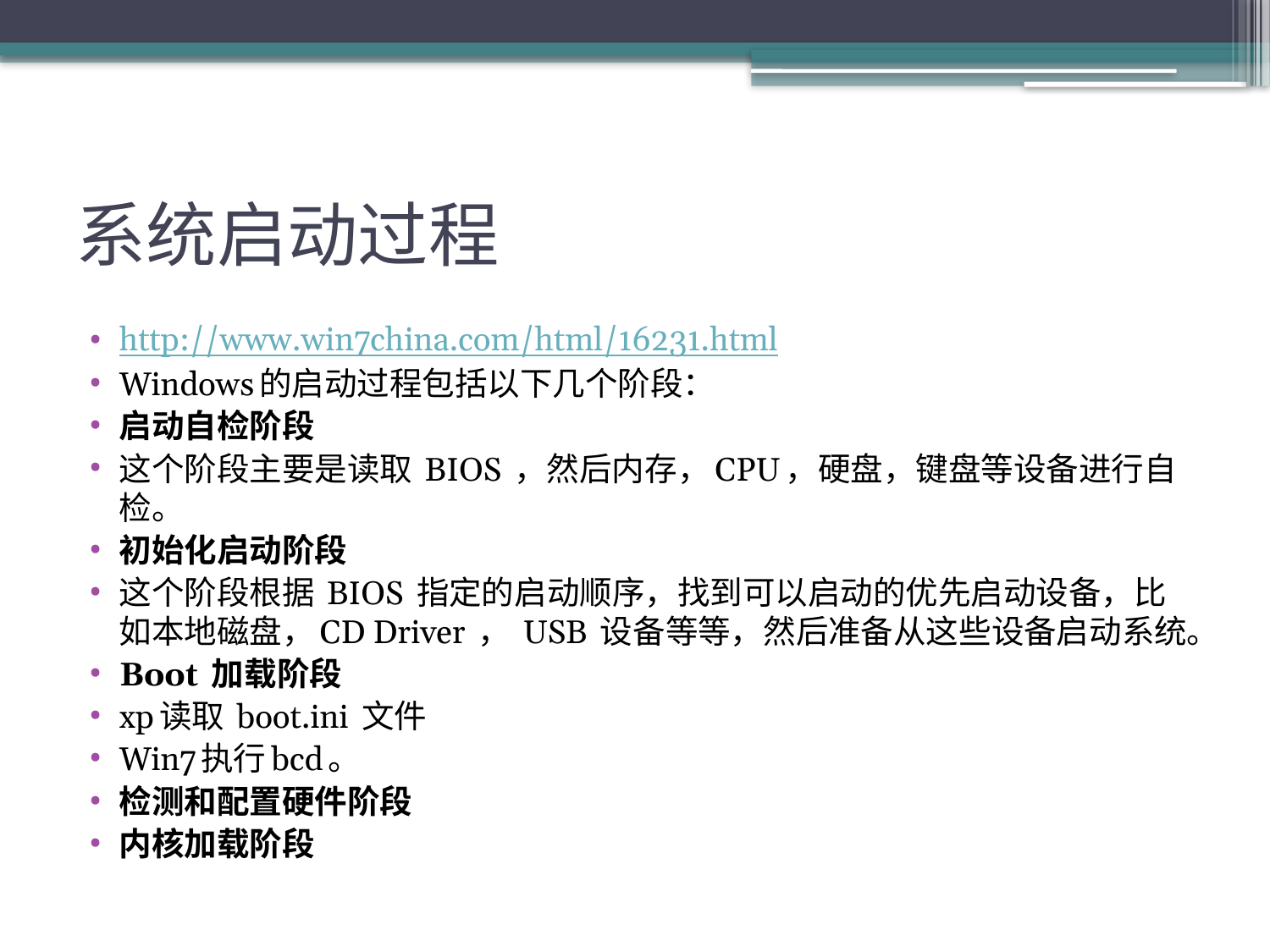

# 系统启动过程
http://www.win7china.com/html/16231.html
Windows的启动过程包括以下几个阶段：
启动自检阶段
这个阶段主要是读取 BIOS ，然后内存，CPU，硬盘，键盘等设备进行自检。
初始化启动阶段
这个阶段根据 BIOS 指定的启动顺序，找到可以启动的优先启动设备，比如本地磁盘，CD Driver ， USB 设备等等，然后准备从这些设备启动系统。
Boot 加载阶段
xp读取 boot.ini 文件
Win7执行bcd。
检测和配置硬件阶段
内核加载阶段